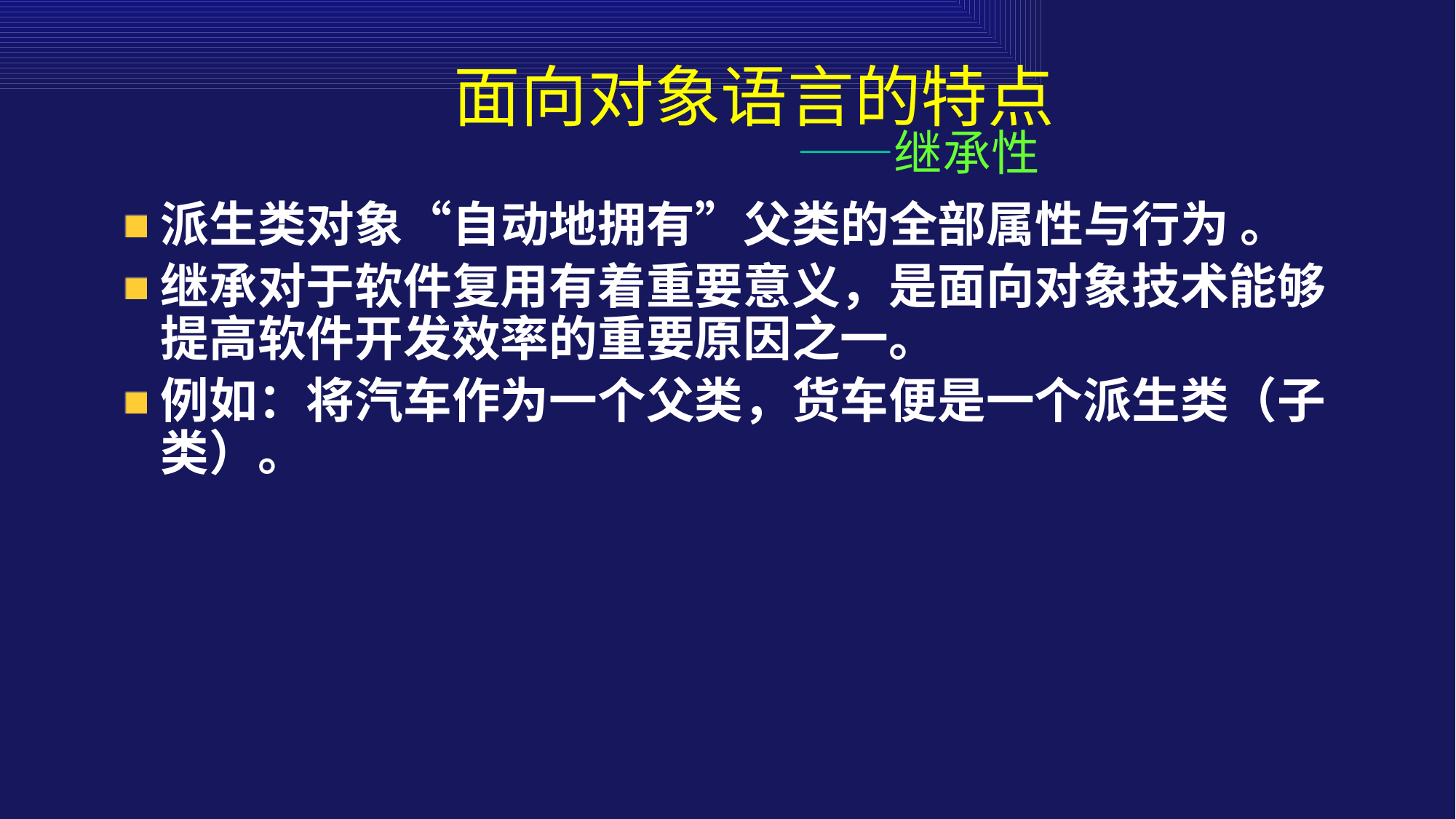

# 面向对象语言的特点 ——继承性
派生类对象“自动地拥有”父类的全部属性与行为 。
继承对于软件复用有着重要意义，是面向对象技术能够提高软件开发效率的重要原因之一。
例如：将汽车作为一个父类，货车便是一个派生类（子类）。